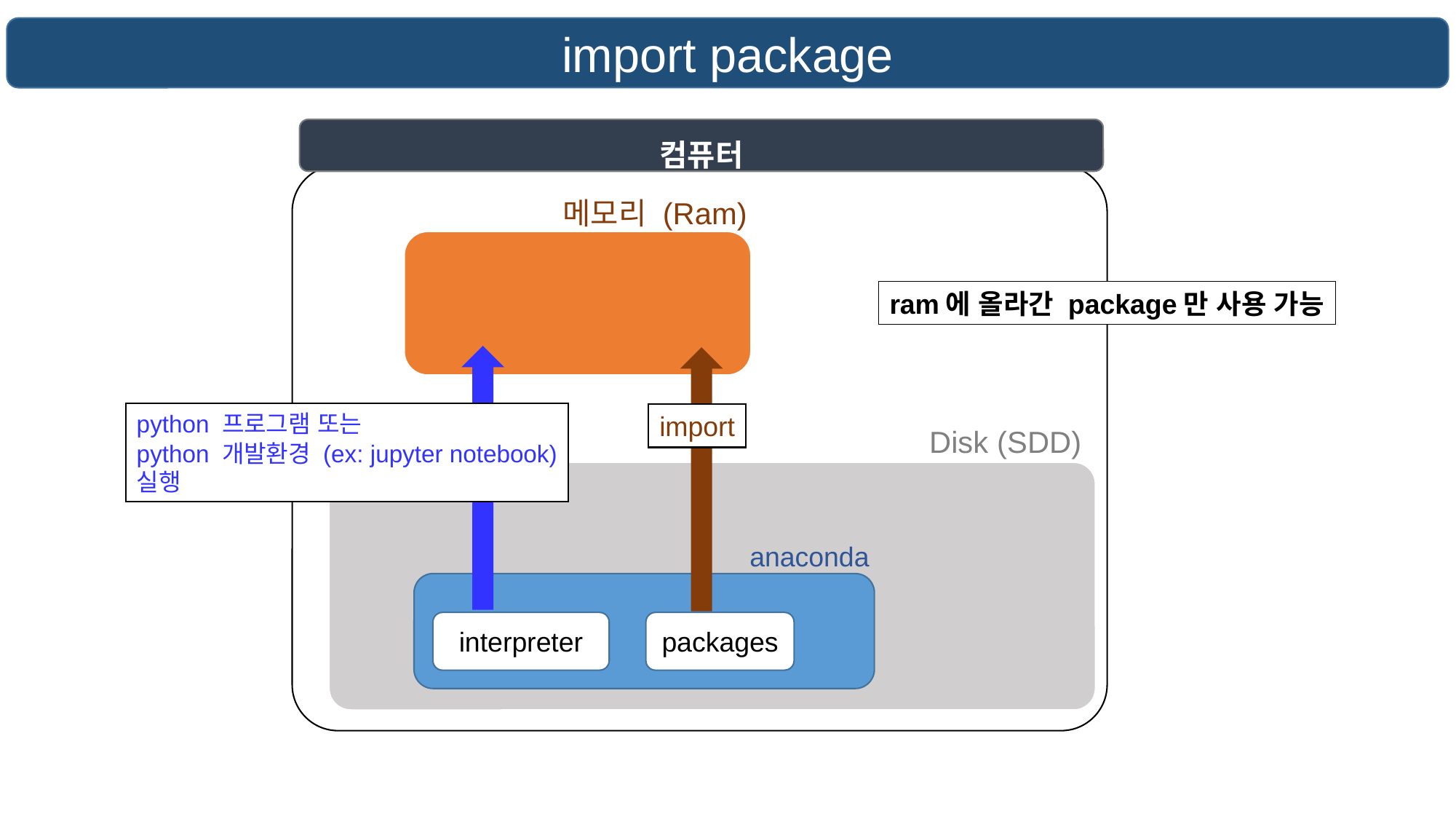

import package
컴퓨터

메모리 (Ram)

ram에 올라간 package만 사용 가능

python 프로그램 또는
python 개발환경 (ex: jupyter notebook)
실행
import
Disk (SDD)

anaconda

interpreter
packages